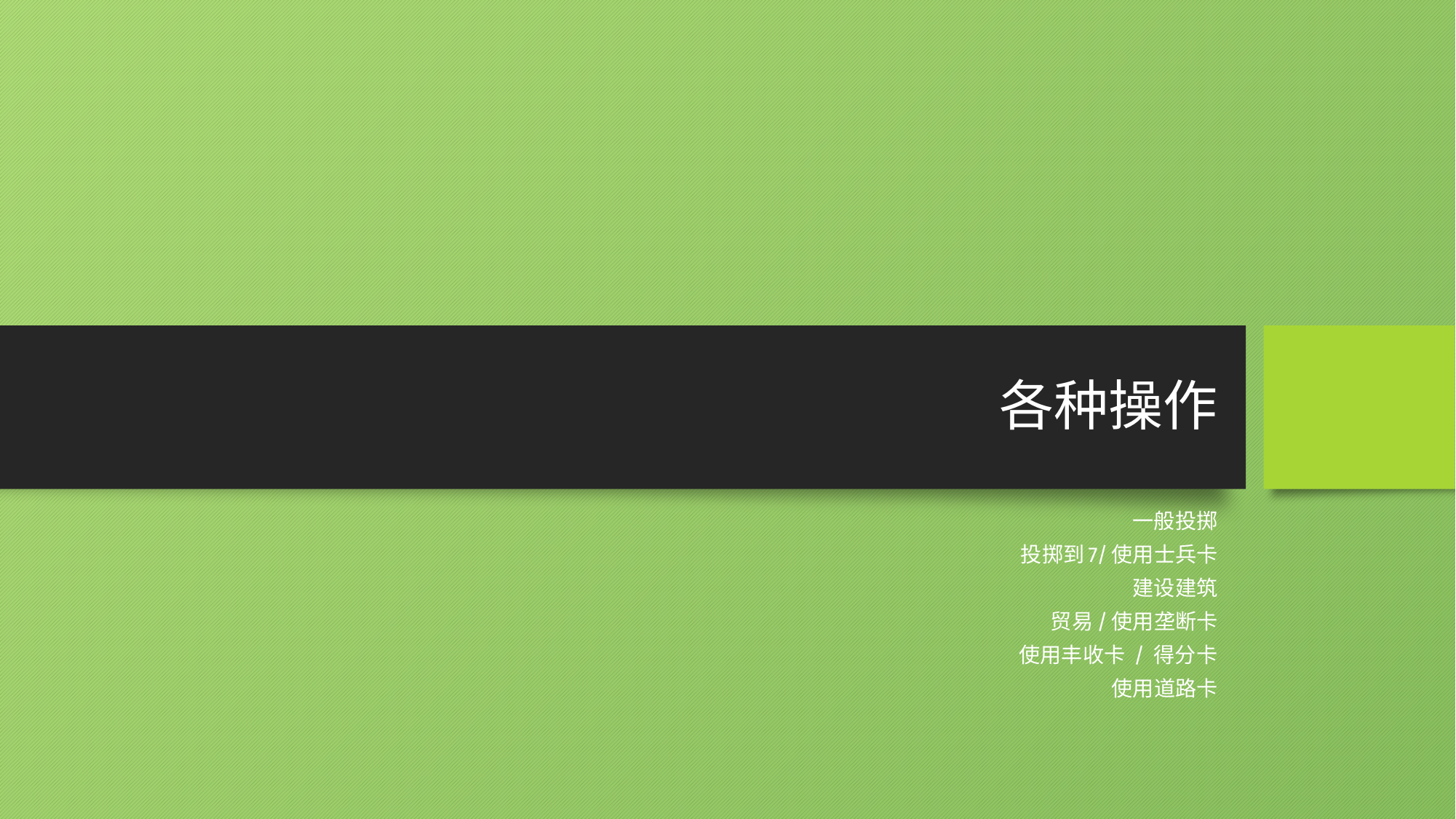

# 各种操作
一般投掷
投掷到7/使用士兵卡
建设建筑
贸易/使用垄断卡
使用丰收卡 / 得分卡
使用道路卡